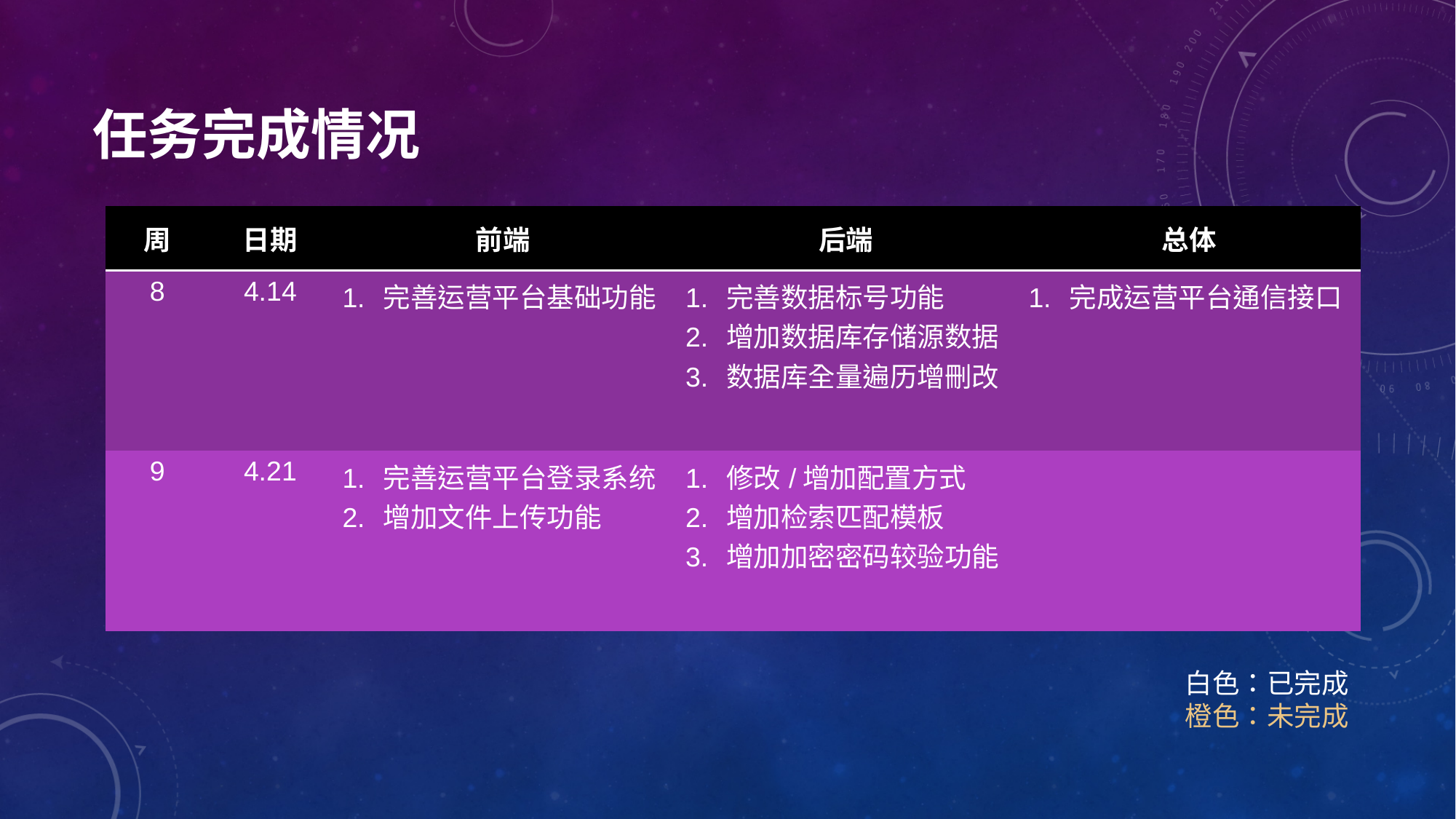

# 任务完成情况
| 周 | 日期 | 前端 | 后端 | 总体 |
| --- | --- | --- | --- | --- |
| 8 | 4.14 | 完善运营平台基础功能 | 完善数据标号功能 增加数据库存储源数据 数据库全量遍历增刪改 | 完成运营平台通信接口 |
| 9 | 4.21 | 完善运营平台登录系统 增加文件上传功能 | 修改/增加配置方式 增加检索匹配模板 增加加密密码较验功能 |  |
白色：已完成
橙色：未完成